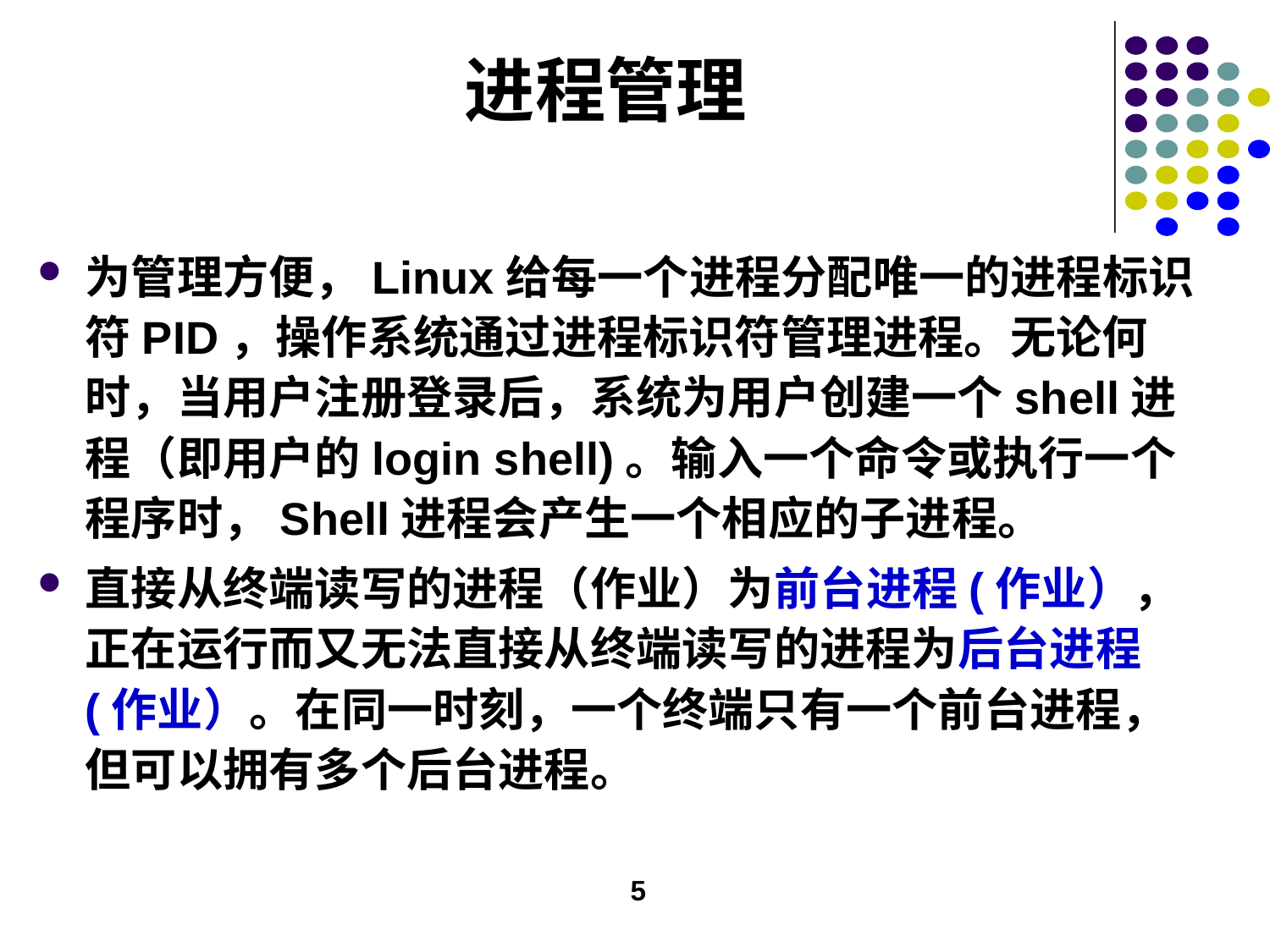

# 进程管理
为管理方便，Linux给每一个进程分配唯一的进程标识符PID，操作系统通过进程标识符管理进程。无论何时，当用户注册登录后，系统为用户创建一个shell进程（即用户的login shell)。输入一个命令或执行一个程序时，Shell进程会产生一个相应的子进程。
直接从终端读写的进程（作业）为前台进程(作业），正在运行而又无法直接从终端读写的进程为后台进程(作业）。在同一时刻，一个终端只有一个前台进程，但可以拥有多个后台进程。
5